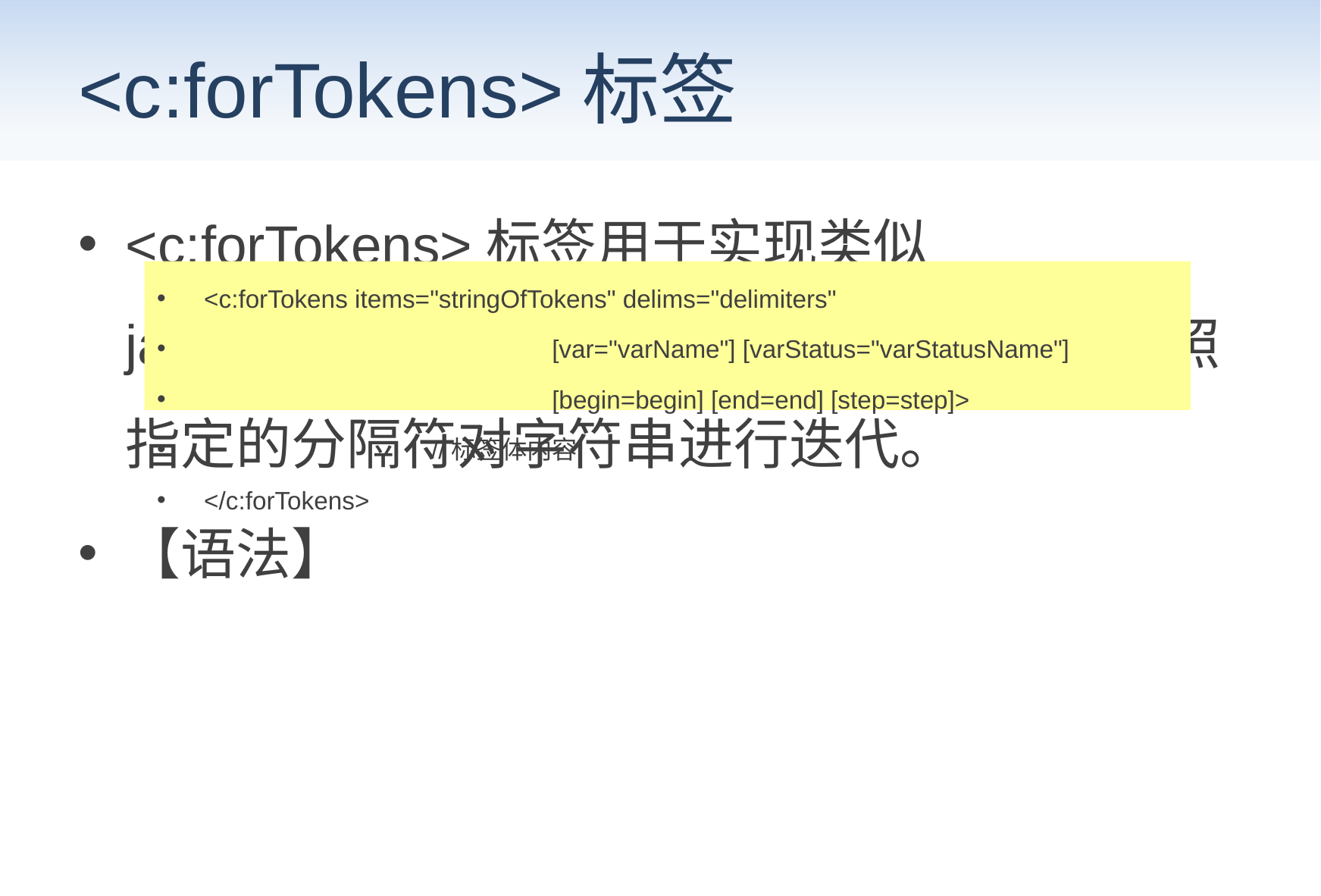

# <c:forTokens>标签
<c:forTokens>标签用于实现类似java.util.StringTokenizer类的迭代功能，按照指定的分隔符对字符串进行迭代。
【语法】

其中：
items用于指定将要迭代的字符串；
delims用于指定一个或多个分隔符；
var用于将当前迭代的子字符串保存到page域中的属性名称；
varStatus表示当前被迭代到的对象的状态信息，包括四个属性：index（表示当前迭代成员的索引值）、count（表示当前已迭代成员的数量）、first（表示当前迭代到的成员是否为第一个）、last（表示当前迭代到的成员是否为最后一个）；
begin指定从第begin个子字符串开始进行迭代，begin的索引值从0开始编号；
end指定迭代到第begin个字符串，begin的索引值从0开始编号；
step指定迭代的步长，即每次迭代后的迭代因子增量。
<c:forTokens items="stringOfTokens" delims="delimiters"
	 	 	 [var="varName"] [varStatus="varStatusName"]
	 	 	 [begin=begin] [end=end] [step=step]>
	 	//标签体内容
</c:forTokens>